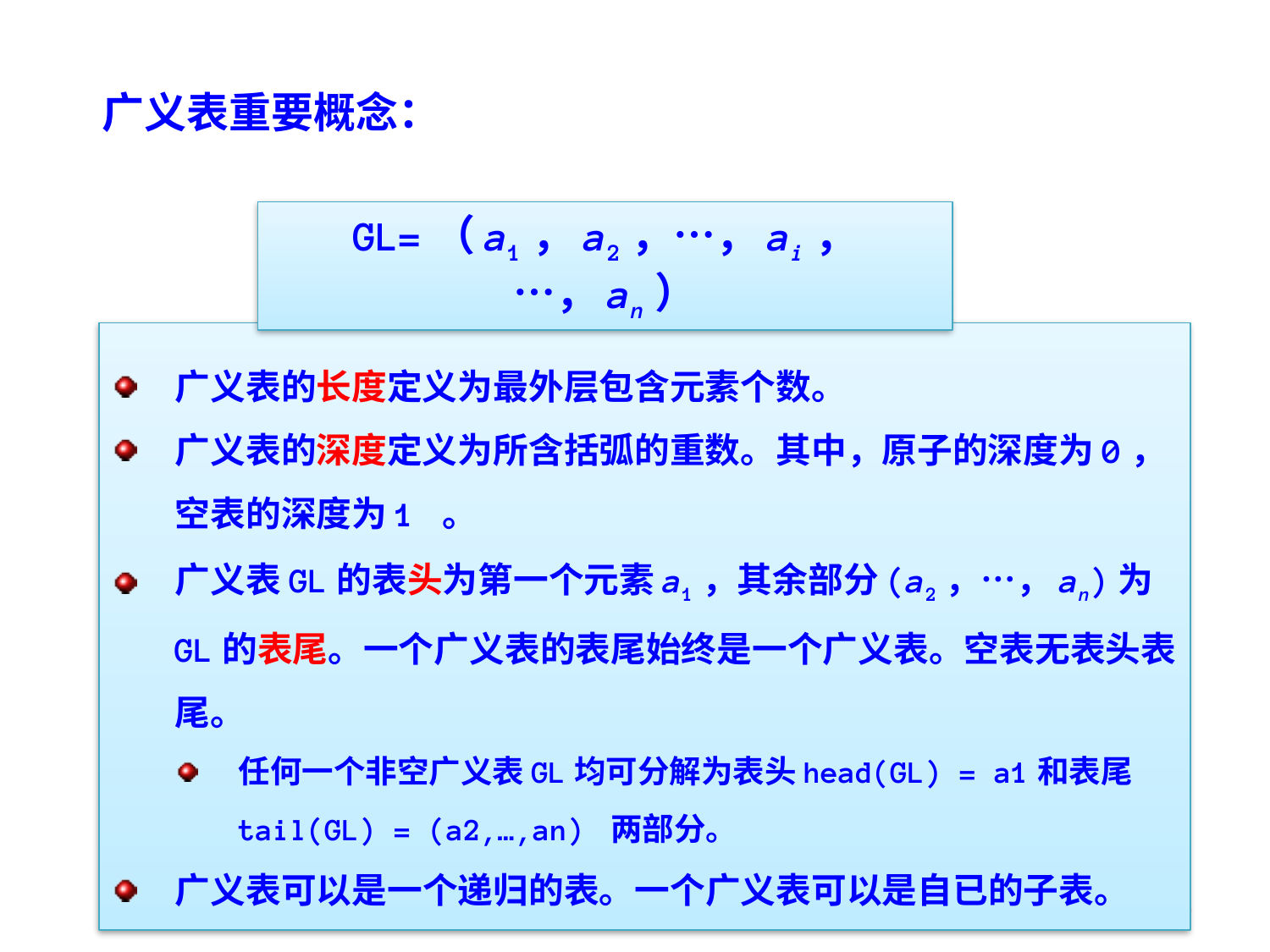

广义表重要概念：
GL=（a1，a2，…，ai，…，an）
广义表的长度定义为最外层包含元素个数。
广义表的深度定义为所含括弧的重数。其中，原子的深度为0，空表的深度为1 。
广义表GL的表头为第一个元素a1，其余部分(a2，…，an)为GL的表尾。一个广义表的表尾始终是一个广义表。空表无表头表尾。
任何一个非空广义表GL均可分解为表头head(GL) = a1和表尾tail(GL) = (a2,…,an) 两部分。
广义表可以是一个递归的表。一个广义表可以是自已的子表。
50